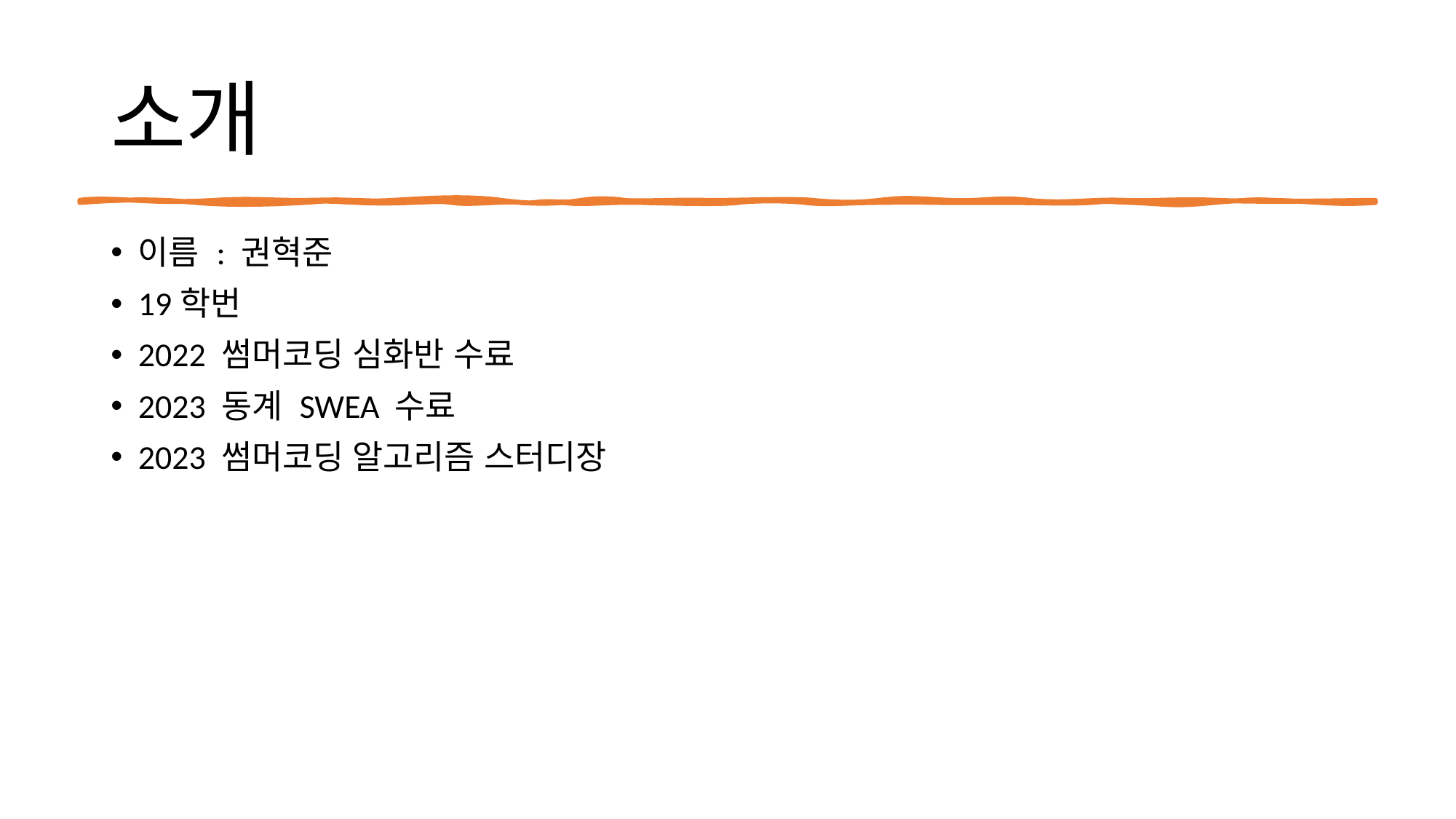

# 소개

이름 : 권혁준
19학번
2022 썸머코딩 심화반 수료
2023 동계 SWEA 수료
2023 썸머코딩 알고리즘 스터디장